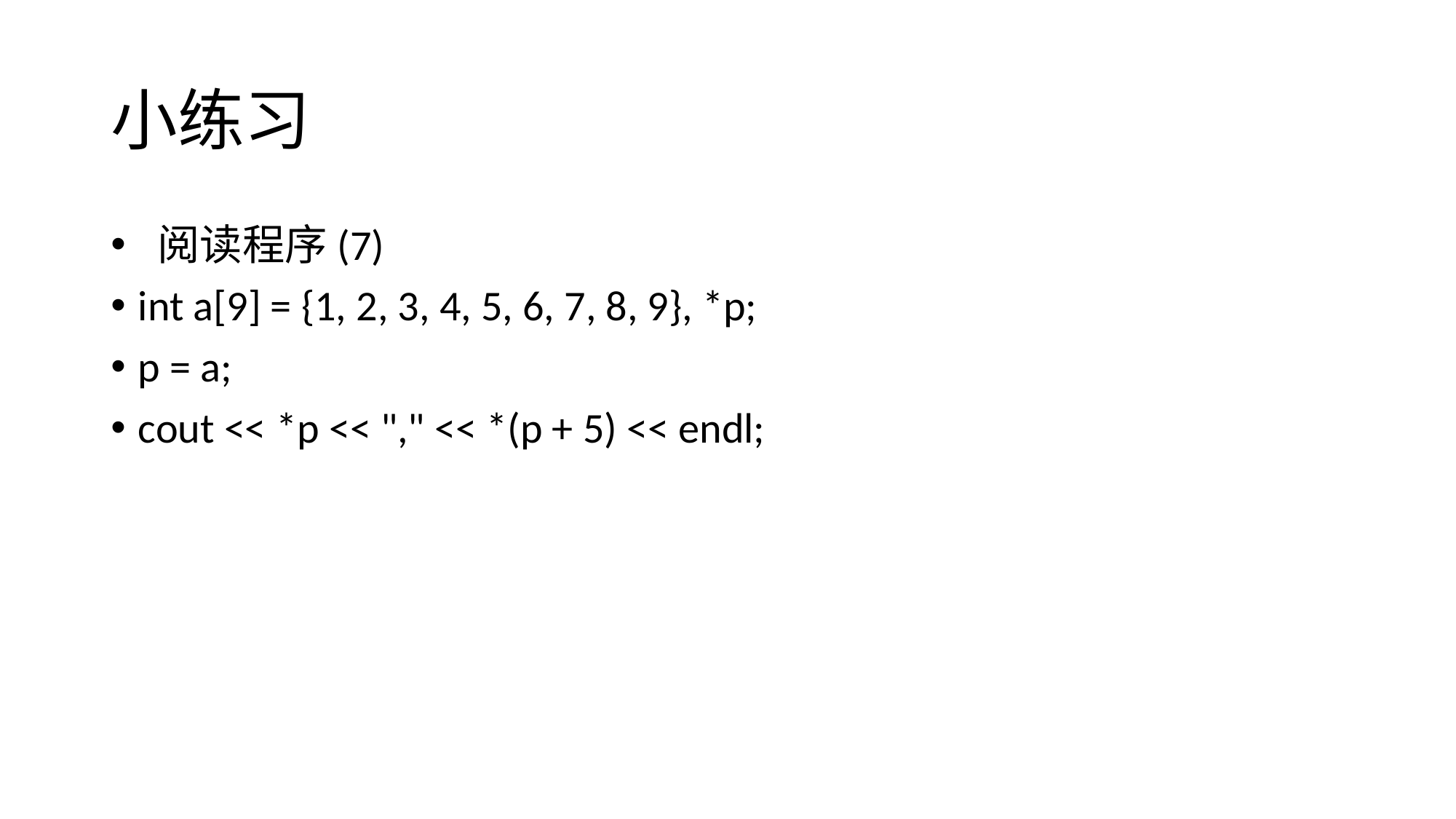

# 小练习
 阅读程序(7)
int a[9] = {1, 2, 3, 4, 5, 6, 7, 8, 9}, *p;
p = a;
cout << *p << "," << *(p + 5) << endl;